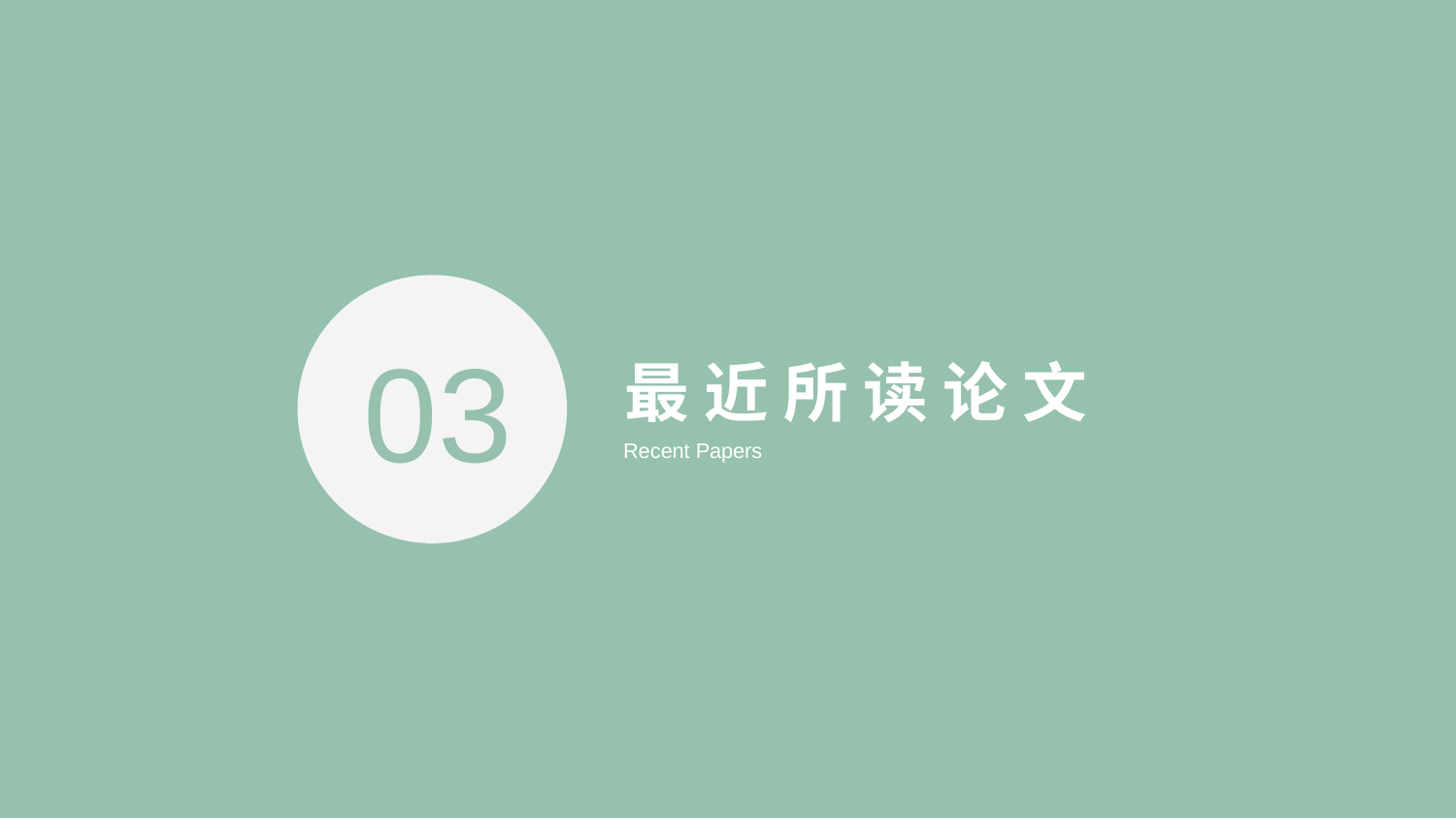

03
最 近 所 读 论 文
Recent Papers